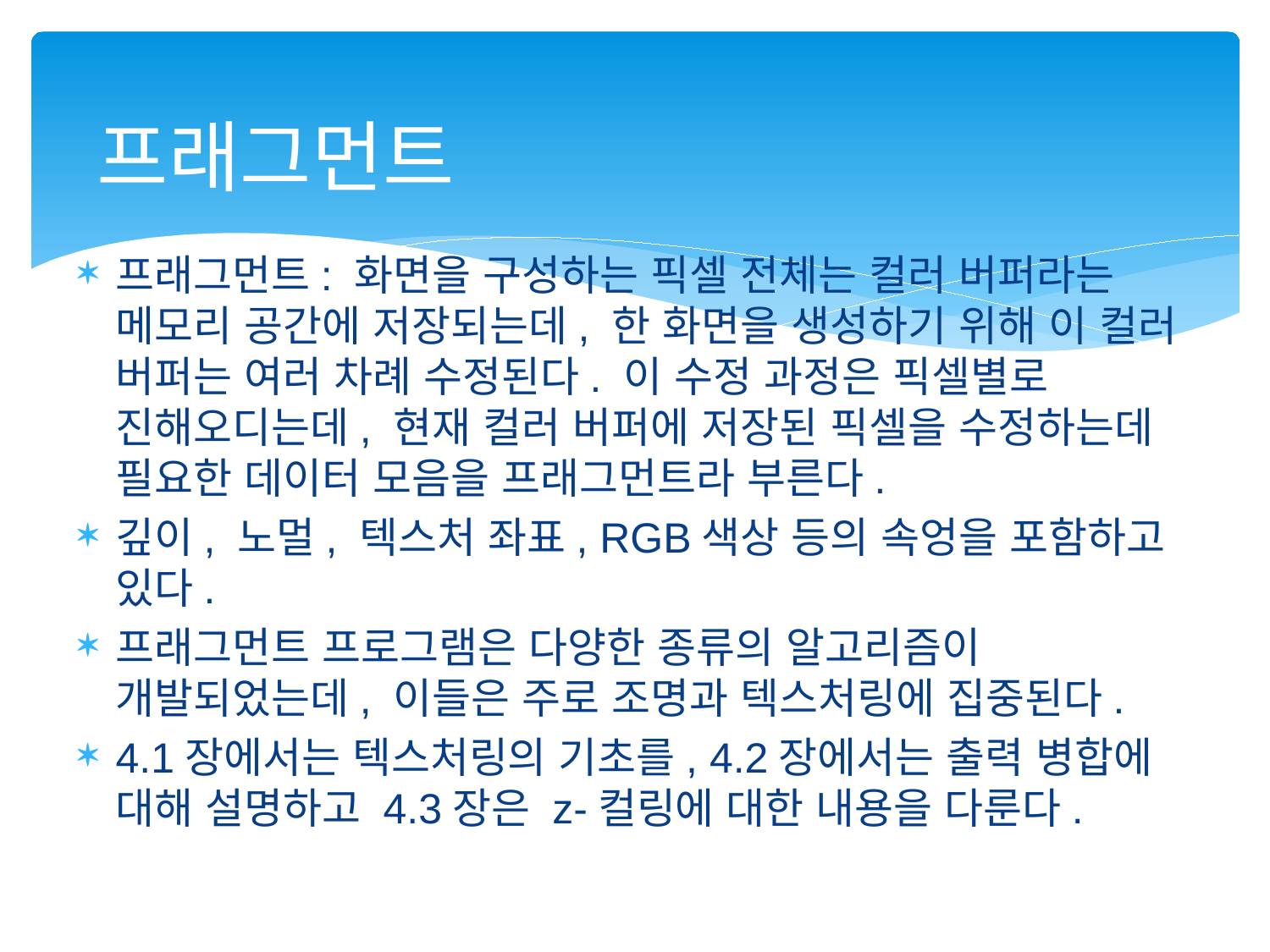

프래그먼트
프래그먼트: 화면을 구성하는 픽셀 전체는 컬러 버퍼라는 메모리 공간에 저장되는데, 한 화면을 생성하기 위해 이 컬러 버퍼는 여러 차례 수정된다. 이 수정 과정은 픽셀별로 진해오디는데, 현재 컬러 버퍼에 저장된 픽셀을 수정하는데 필요한 데이터 모음을 프래그먼트라 부른다.
깊이, 노멀, 텍스처 좌표, RGB색상 등의 속엉을 포함하고 있다.
프래그먼트 프로그램은 다양한 종류의 알고리즘이 개발되었는데, 이들은 주로 조명과 텍스처링에 집중된다.
4.1장에서는 텍스처링의 기초를, 4.2장에서는 출력 병합에 대해 설명하고 4.3장은 z-컬링에 대한 내용을 다룬다.